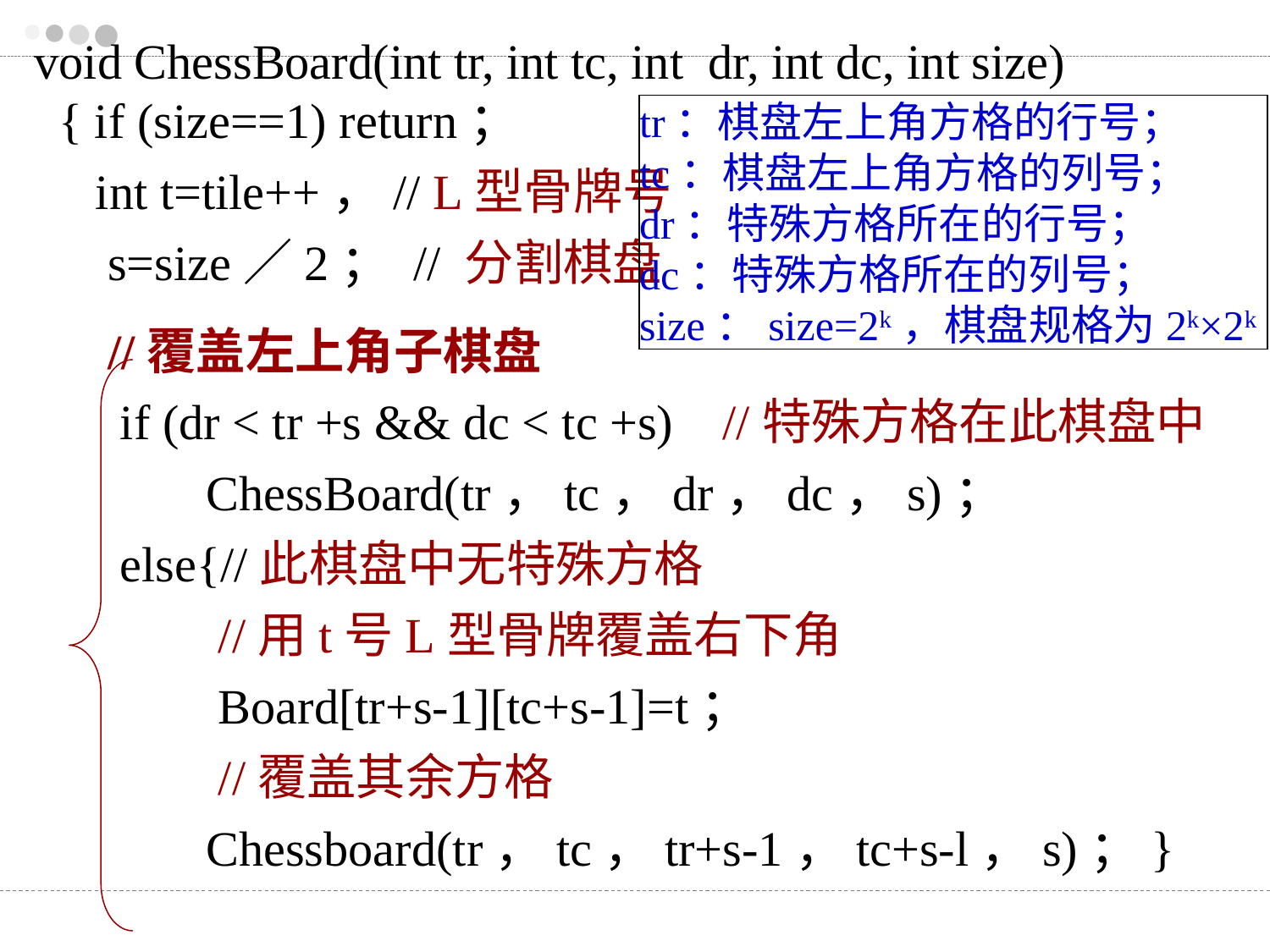

void ChessBoard(int tr, int tc, int  dr, int dc, int size)
  { if (size==1) return；
     int t=tile++，// L型骨牌号
      s=size／2； // 分割棋盘
      //覆盖左上角子棋盘
       if (dr < tr +s && dc < tc +s)    //特殊方格在此棋盘中
              ChessBoard(tr，tc，dr，dc，s)；
       else{//此棋盘中无特殊方格
               //用t号L型骨牌覆盖右下角
               Board[tr+s-1][tc+s-1]=t；
               //覆盖其余方格
              Chessboard(tr，tc，tr+s-1，tc+s-l，s)；}
tr：棋盘左上角方格的行号；
tc：棋盘左上角方格的列号；
dr：特殊方格所在的行号；
dc：特殊方格所在的列号；
size：size=2k，棋盘规格为2k×2k